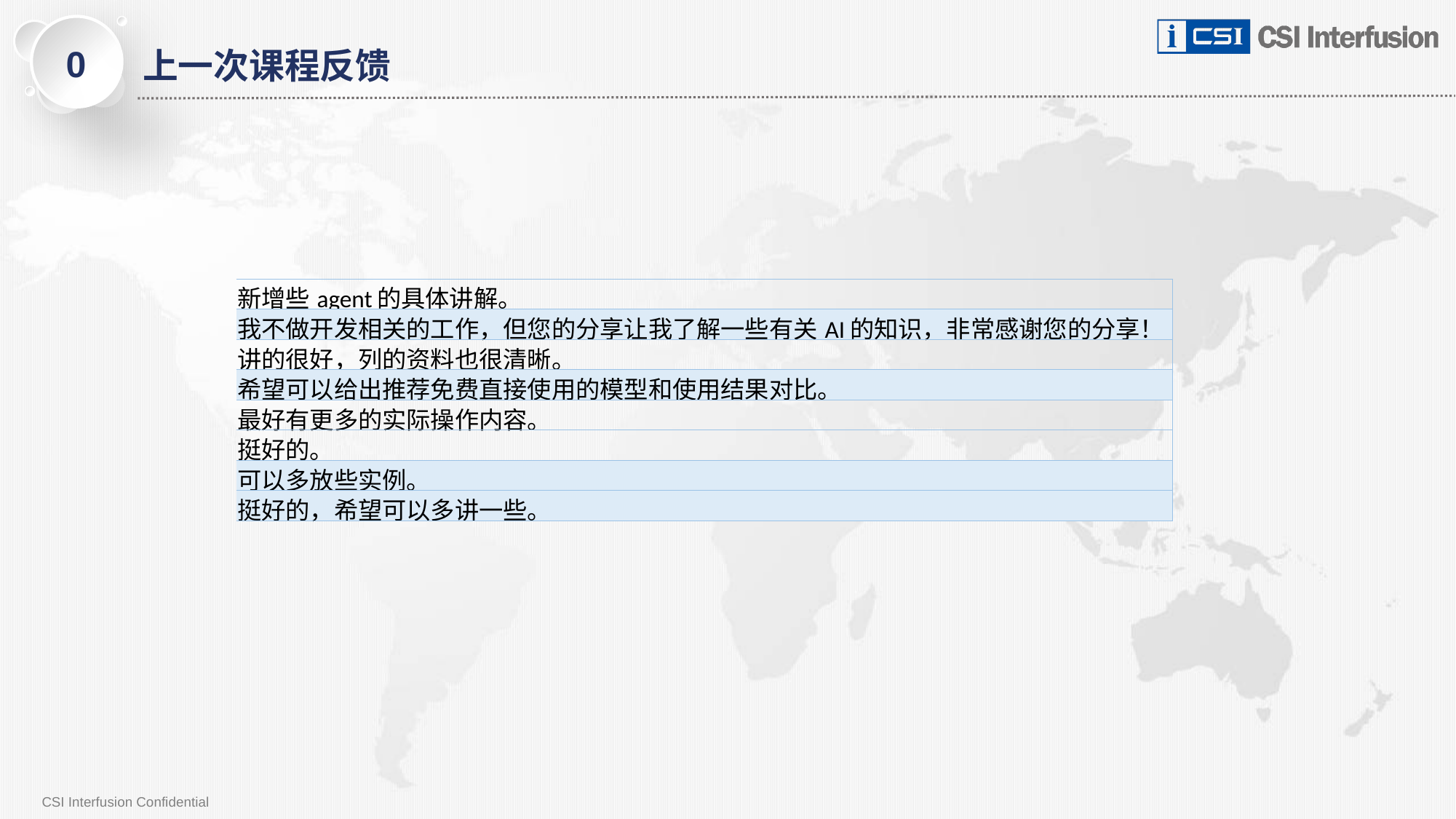

0

上一次课程反馈​
| 新增些agent的具体讲解。 |
| --- |
| 我不做开发相关的工作，但您的分享让我了解一些有关AI的知识，非常感谢您的分享！ |
| 讲的很好，列的资料也很清晰。 |
| 希望可以给出推荐免费直接使用的模型和使用结果对比。 |
| 最好有更多的实际操作内容。 |
| 挺好的。 |
| 可以多放些实例。 |
| 挺好的，希望可以多讲一些。 |